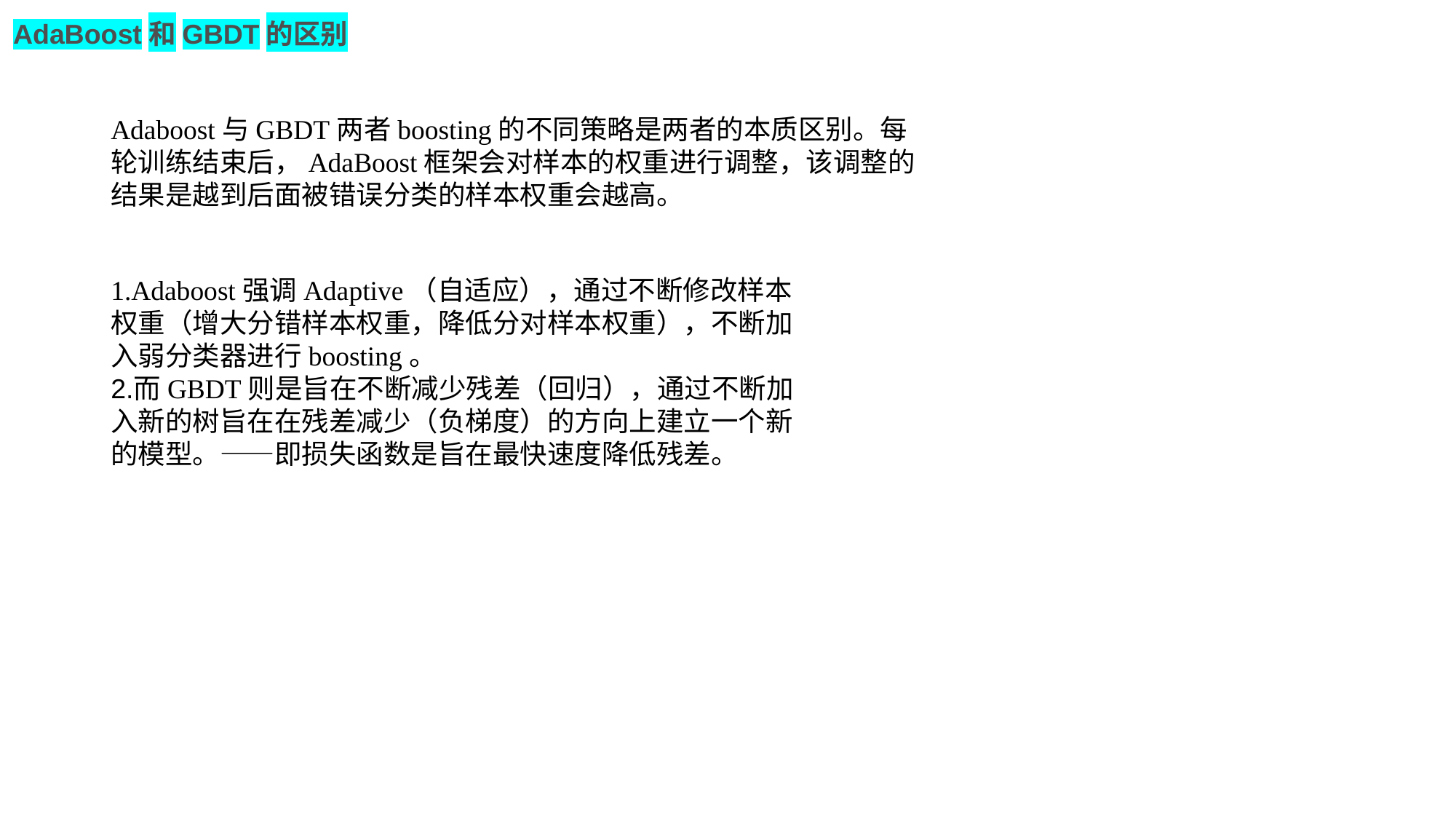

AdaBoost和GBDT的区别
Adaboost与GBDT两者boosting的不同策略是两者的本质区别。每轮训练结束后，AdaBoost框架会对样本的权重进行调整，该调整的结果是越到后面被错误分类的样本权重会越高。
Adaboost强调Adaptive（自适应），通过不断修改样本权重（增大分错样本权重，降低分对样本权重），不断加入弱分类器进行boosting。
而GBDT则是旨在不断减少残差（回归），通过不断加入新的树旨在在残差减少（负梯度）的方向上建立一个新的模型。——即损失函数是旨在最快速度降低残差。